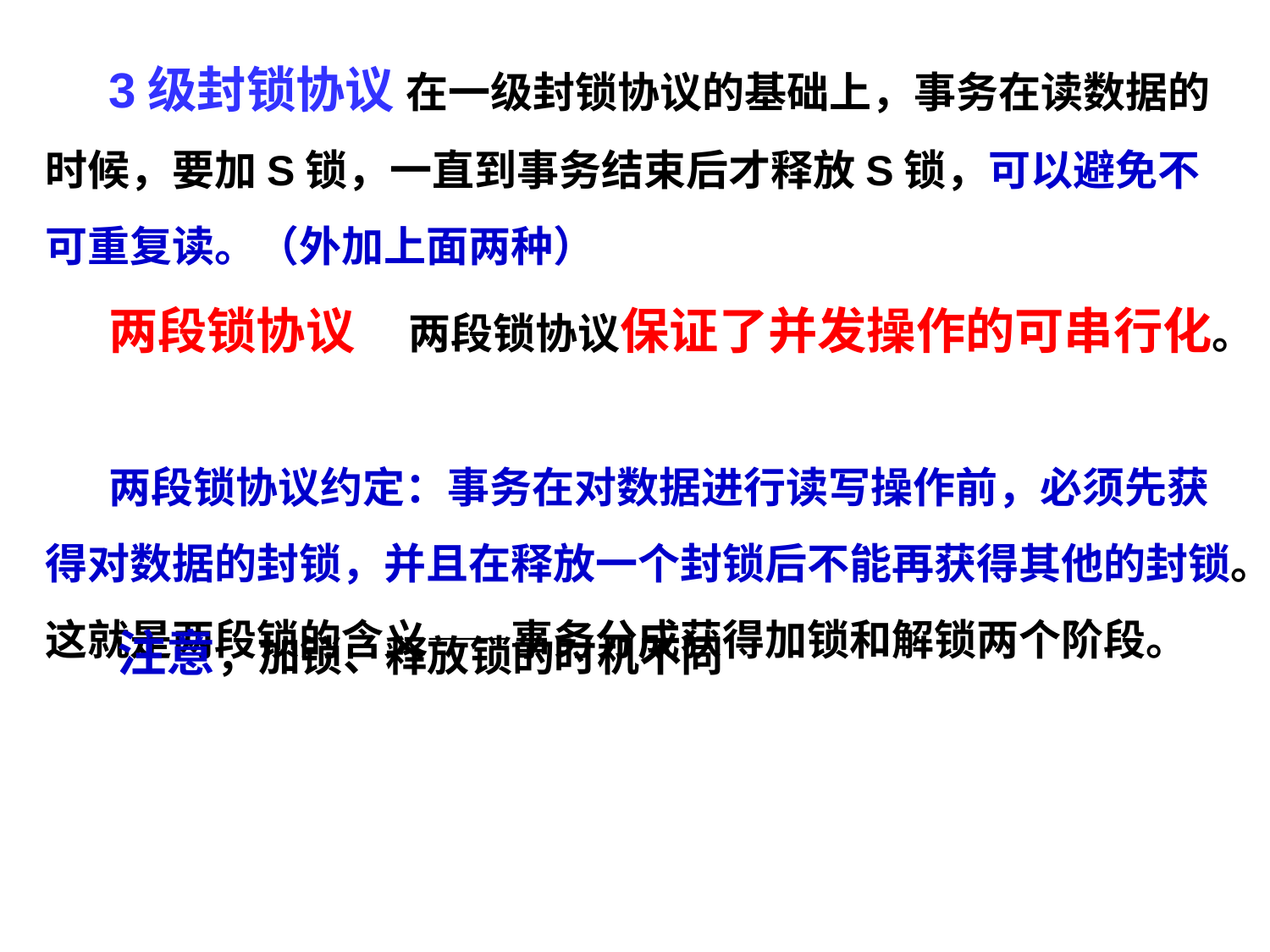

3级封锁协议 在一级封锁协议的基础上，事务在读数据的时候，要加S锁，一直到事务结束后才释放S锁，可以避免不可重复读。（外加上面两种）
两段锁协议   两段锁协议保证了并发操作的可串行化。
两段锁协议约定：事务在对数据进行读写操作前，必须先获得对数据的封锁，并且在释放一个封锁后不能再获得其他的封锁。这就是两段锁的含义——事务分成获得加锁和解锁两个阶段。
注意，加锁、释放锁的时机不同